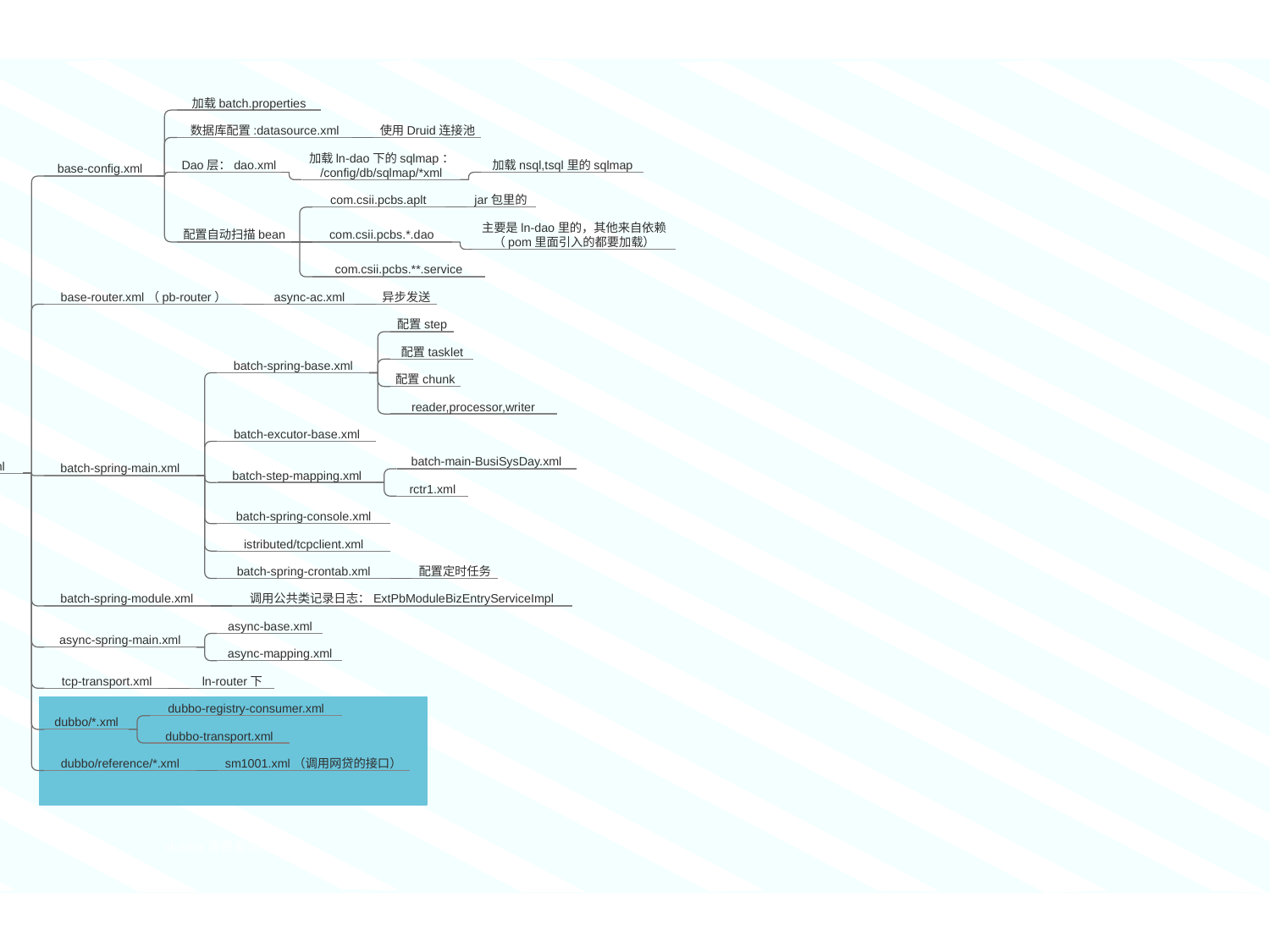

加载batch.properties

数据库配置:datasource.xml

使用Druid连接池

加载ln-dao下的sqlmap：
/config/db/sqlmap/*xml

Dao层：dao.xml

加载nsql,tsql里的sqlmap

base-config.xml

com.csii.pcbs.aplt

jar包里的

主要是ln-dao里的，其他来自依赖
（pom里面引入的都要加载）

配置自动扫描bean

com.csii.pcbs.*.dao

com.csii.pcbs.**.service

base-router.xml（pb-router）

async-ac.xml

异步发送

配置step

配置tasklet

batch-spring-base.xml

配置chunk

reader,processor,writer

batch-excutor-base.xml

spring-batch

Main
batch-main-BusiSysDay.xml

batch-start-main.xml

batch-spring-main.xml

batch-step-mapping.xml

rctr1.xml

batch-spring-console.xml

istributed/tcpclient.xml

batch-spring-crontab.xml

配置定时任务

batch-spring-module.xml

调用公共类记录日志：ExtPbModuleBizEntryServiceImpl

async-base.xml

async-spring-main.xml

async-mapping.xml

tcp-transport.xml

ln-router下

dubbo消费者调用模块
dubbo-registry-consumer.xml

dubbo/*.xml

dubbo-transport.xml

dubbo/reference/*.xml

sm1001.xml（调用网贷的接口）